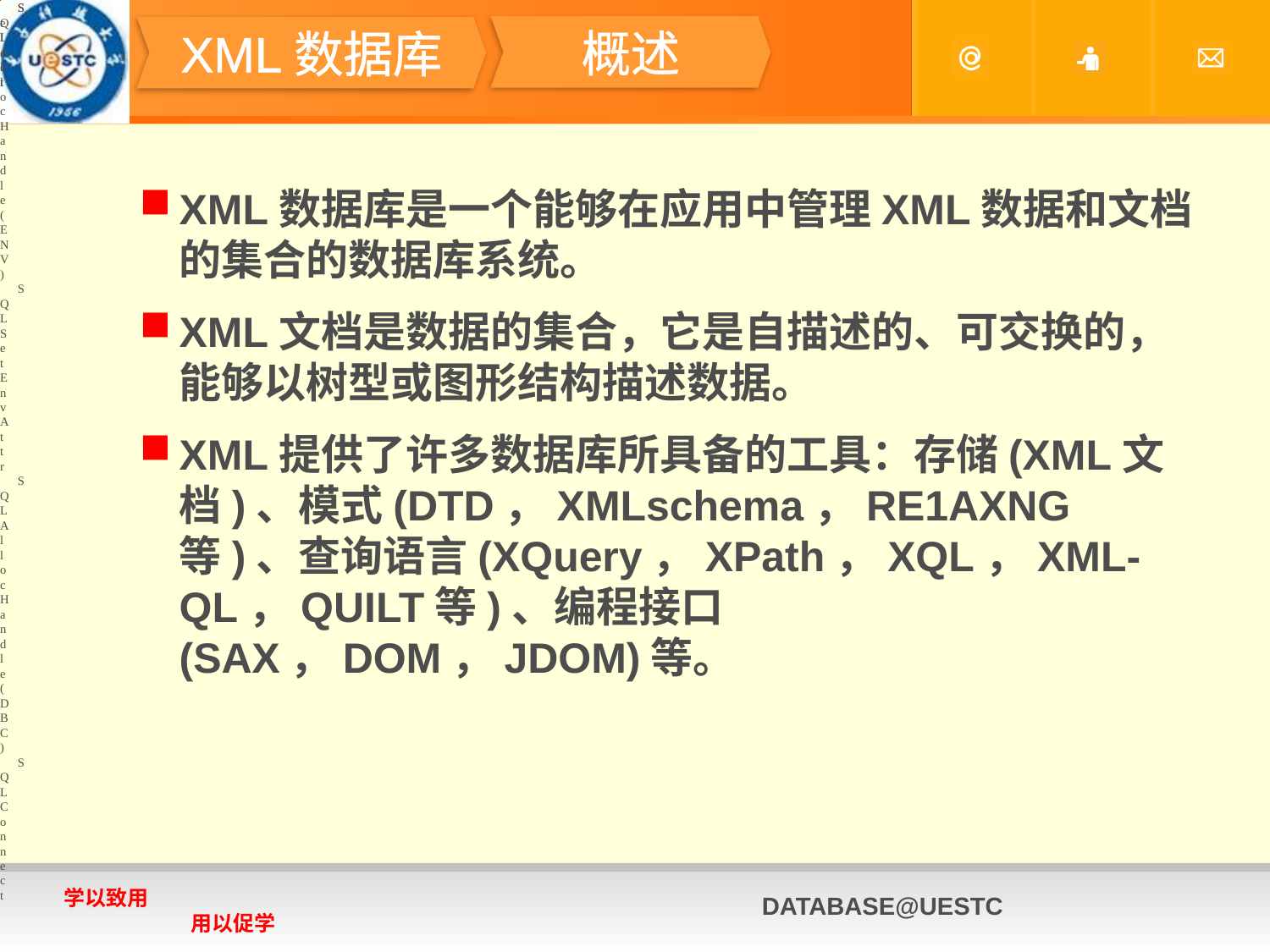

SQLAllocHandle(ENV)
SQLSetEnvAttr
SQLAllocHandle(DBC)
SQLConnect

Select

#
概述
XML数据库
XML数据库是一个能够在应用中管理XML数据和文档的集合的数据库系统。
XML文档是数据的集合，它是自描述的、可交换的，能够以树型或图形结构描述数据。
XML提供了许多数据库所具备的工具：存储(XML文档)、模式(DTD，XMLschema，RE1AXNG等)、查询语言(XQuery，XPath，XQL，XML-QL，QUILT等)、编程接口(SAX，DOM，JDOM)等。